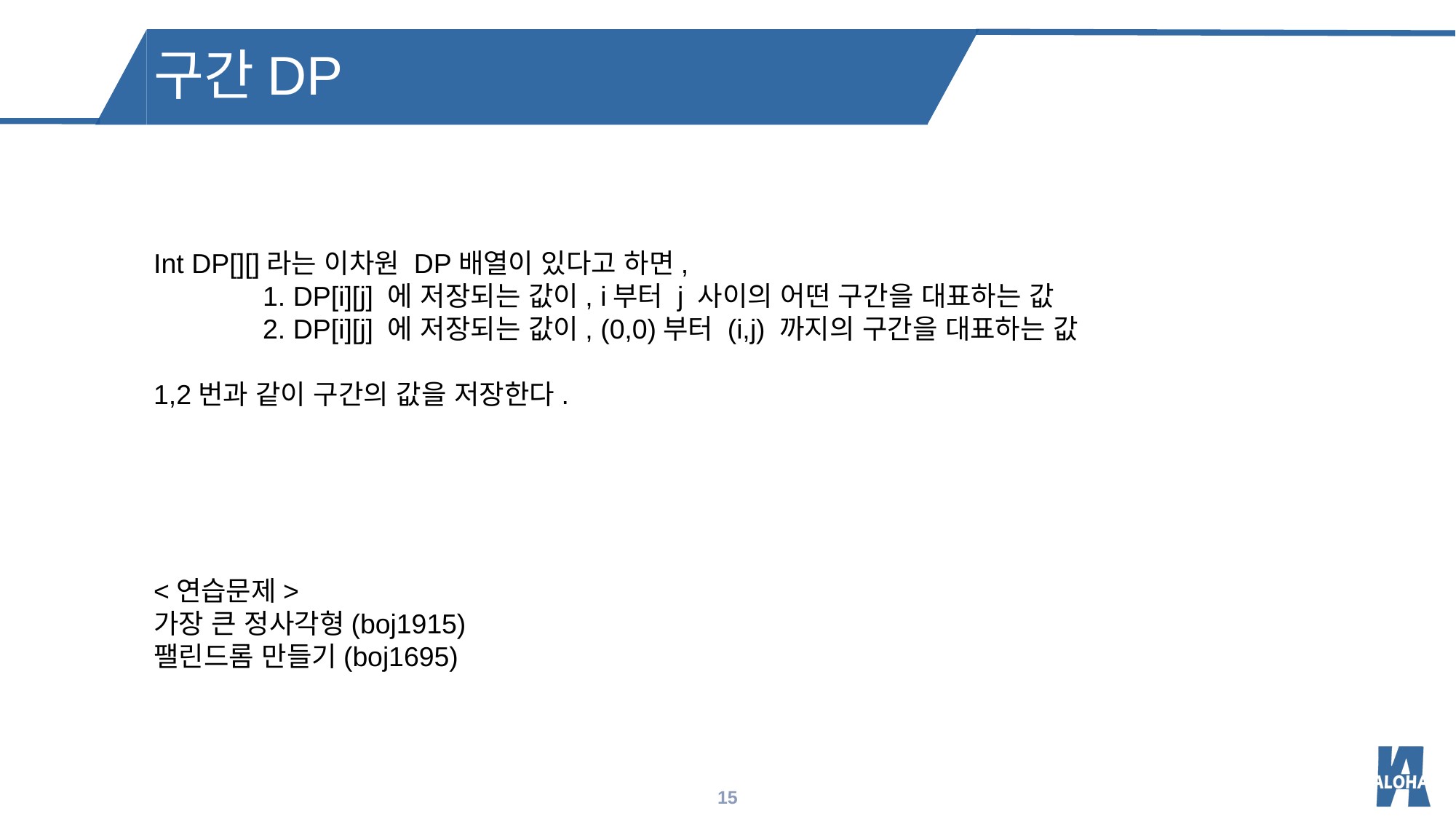

구간DP
Int DP[][]라는 이차원 DP배열이 있다고 하면,
	1. DP[i][j] 에 저장되는 값이, i부터 j 사이의 어떤 구간을 대표하는 값
	2. DP[i][j] 에 저장되는 값이, (0,0)부터 (i,j) 까지의 구간을 대표하는 값

1,2번과 같이 구간의 값을 저장한다.

<연습문제>
가장 큰 정사각형(boj1915)
팰린드롬 만들기(boj1695)

15